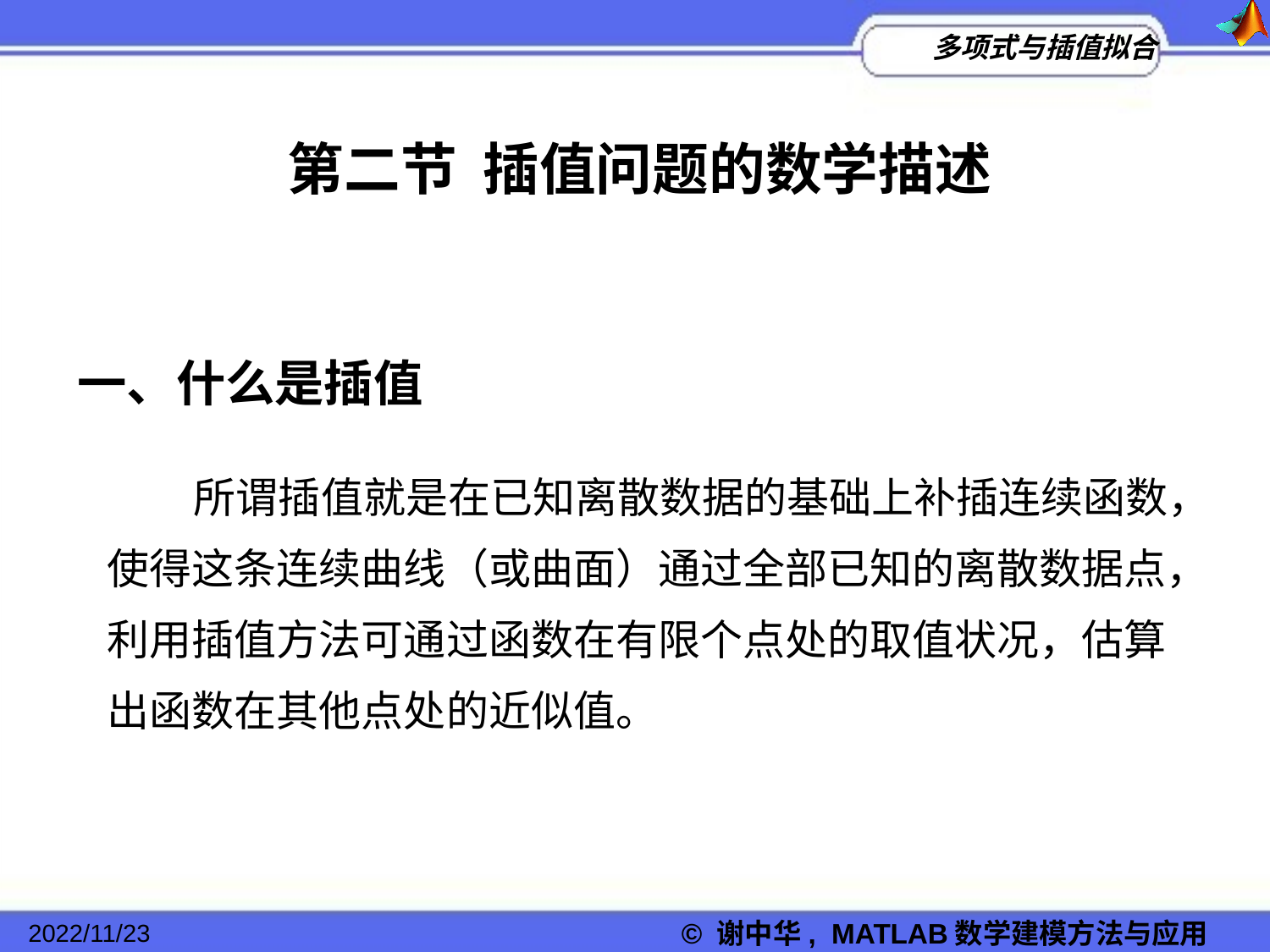

第二节  插值问题的数学描述
一、什么是插值
        所谓插值就是在已知离散数据的基础上补插连续函数，使得这条连续曲线（或曲面）通过全部已知的离散数据点，利用插值方法可通过函数在有限个点处的取值状况，估算出函数在其他点处的近似值。
© 谢中华,  MATLAB数学建模方法与应用
2022/11/23